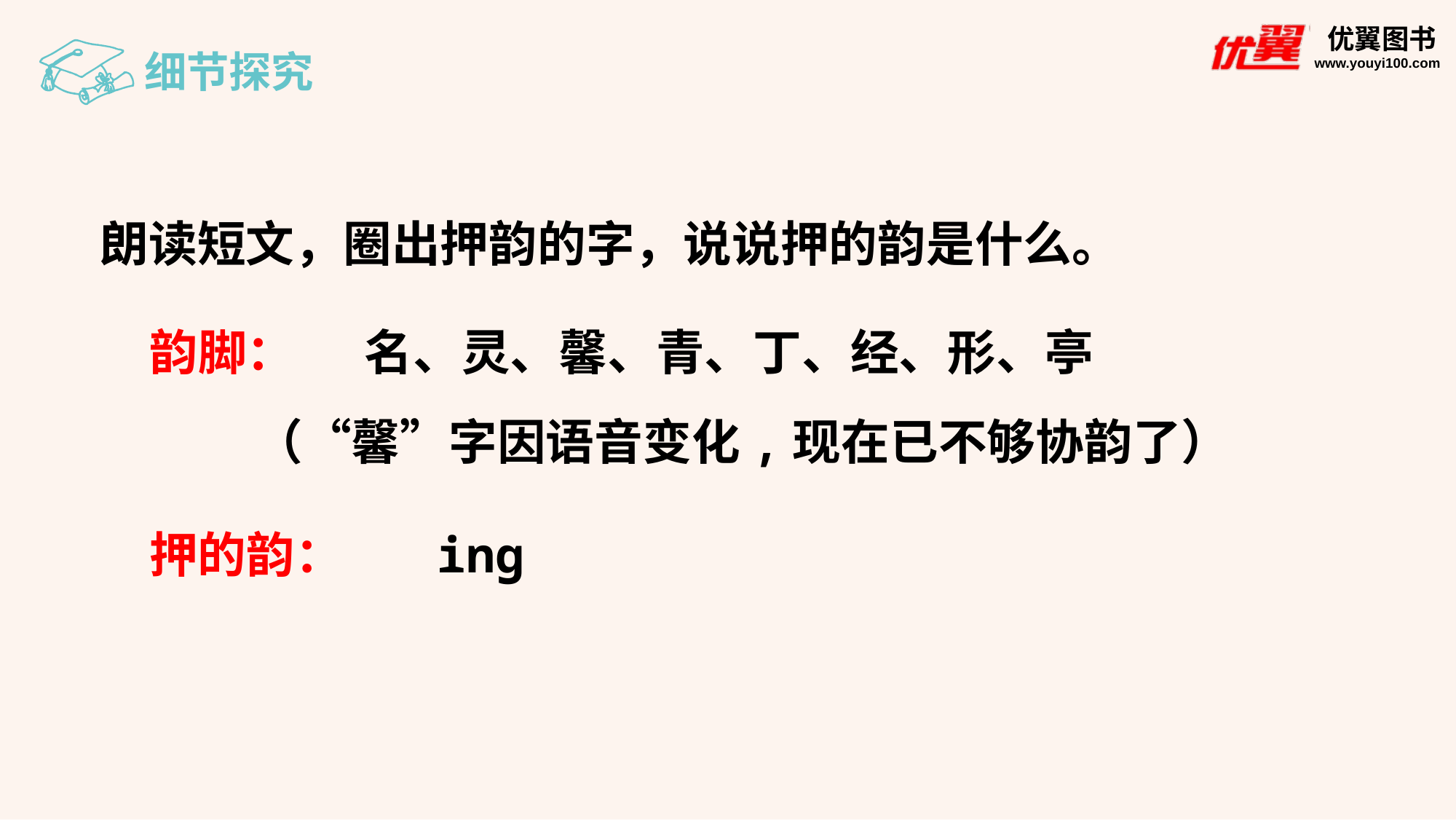

细节探究
    朗读短文，圈出押韵的字，说说押的韵是什么。
韵脚：
名、灵、馨、青、丁、经、形、亭
（“馨”字因语音变化,现在已不够协韵了）
押的韵：
ing